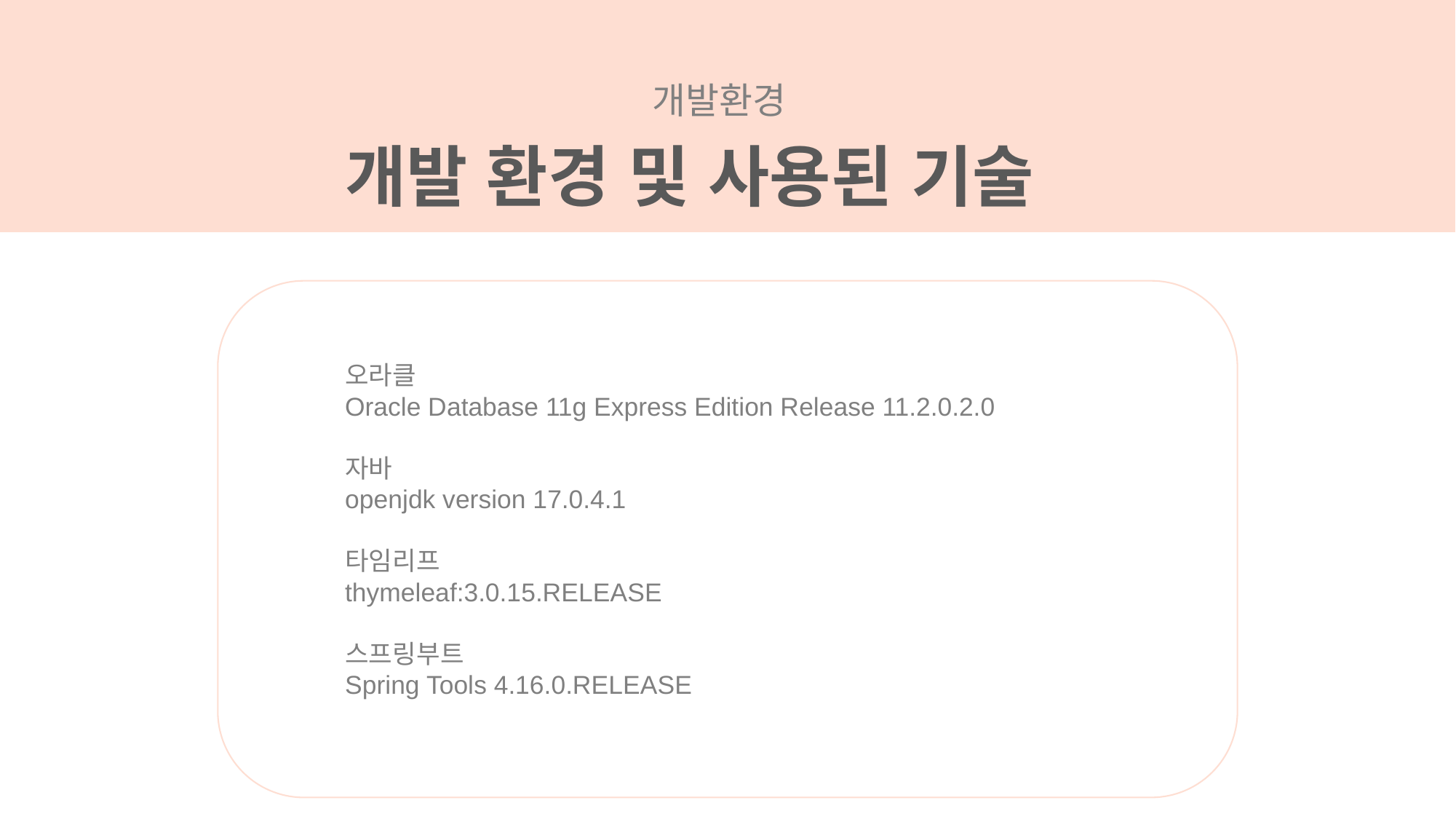

개발환경
개발 환경 및 사용된 기술

오라클
Oracle Database 11g Express Edition Release 11.2.0.2.0

자바
openjdk version 17.0.4.1

타임리프
thymeleaf:3.0.15.RELEASE

스프링부트
Spring Tools 4.16.0.RELEASE